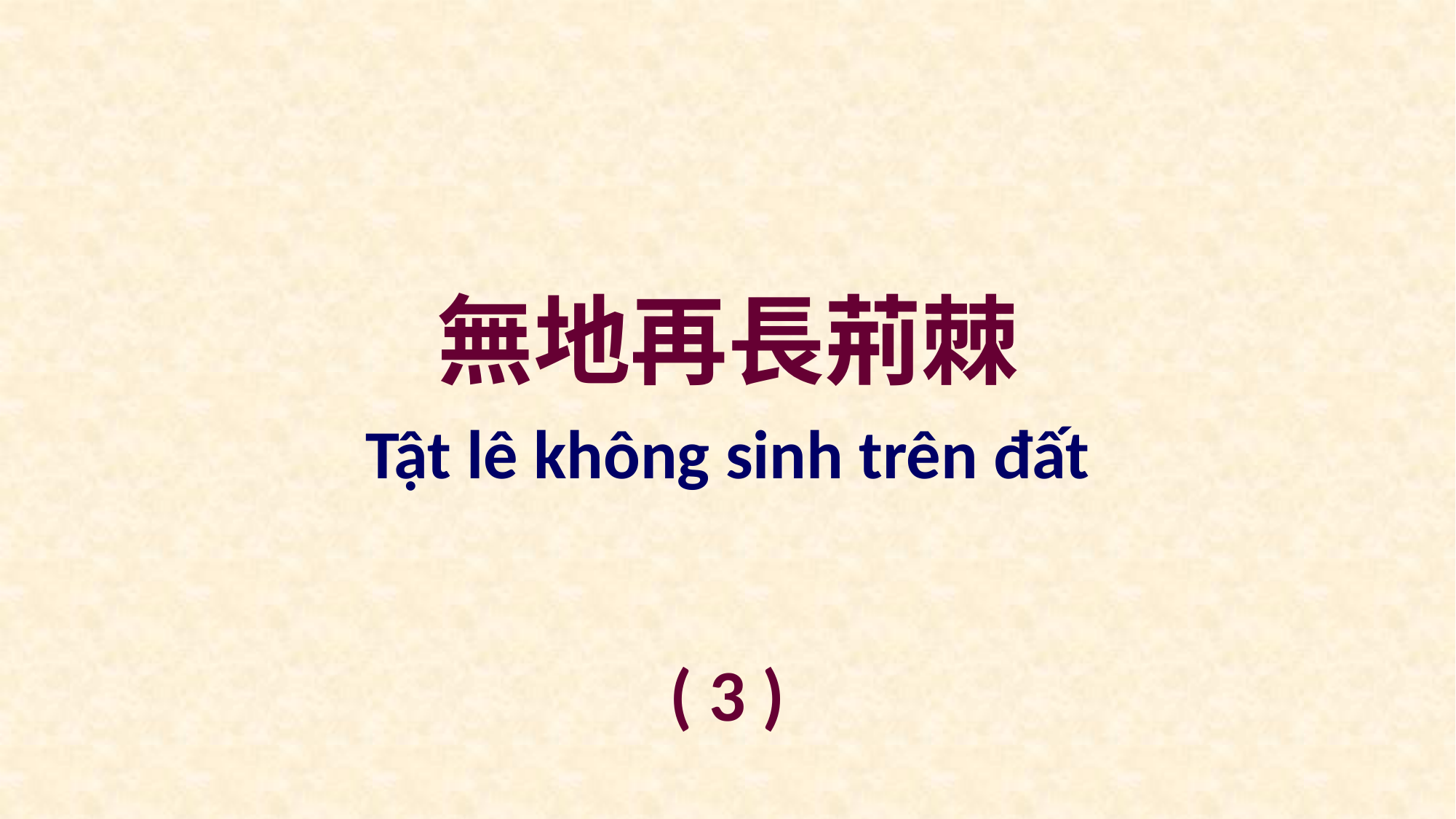

無地再長荊棘
Tật lê không sinh trên đất
( 3 )